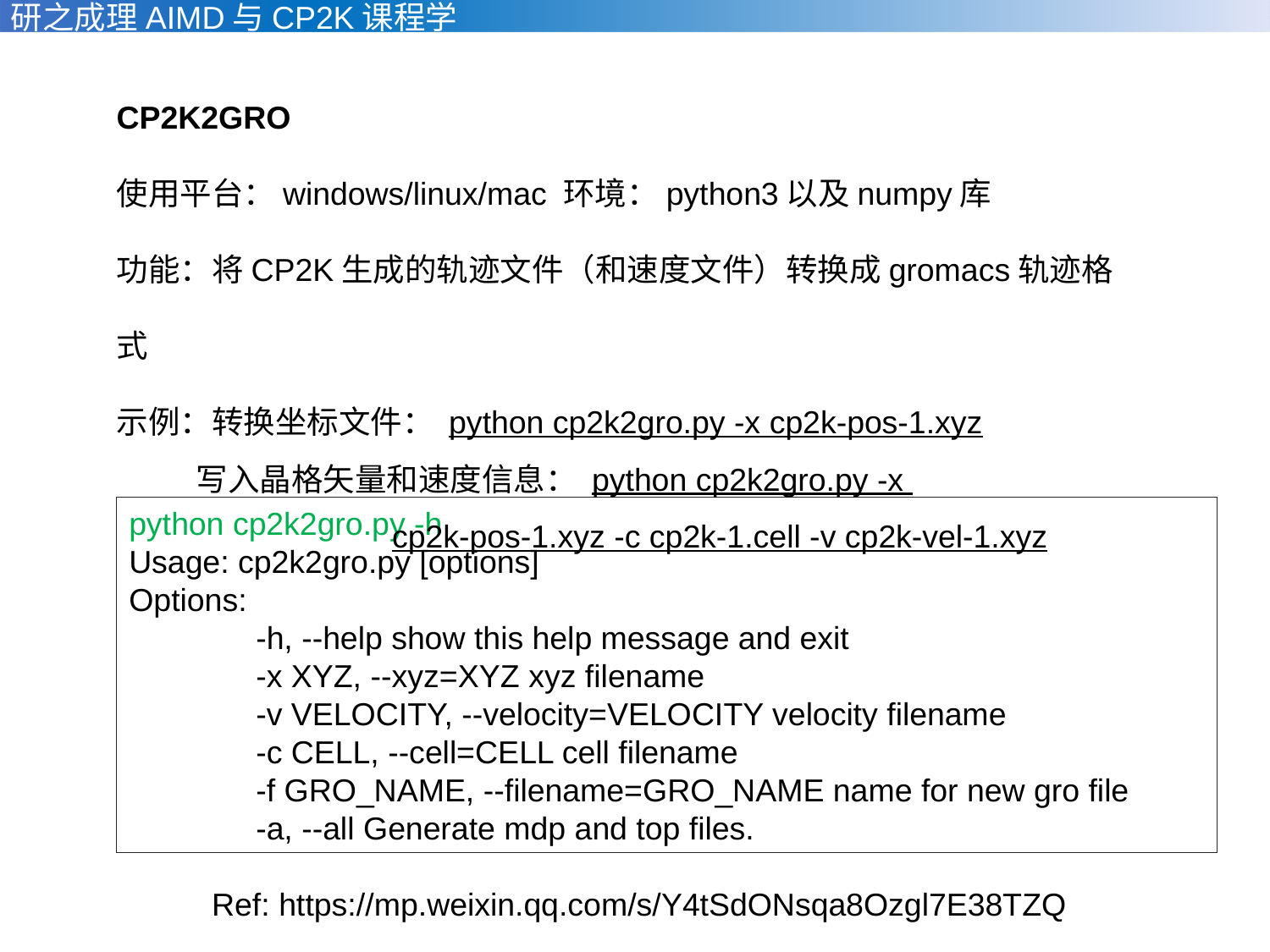

CP2K2GRO
使用平台：windows/linux/mac 环境：python3以及numpy库
功能：将CP2K生成的轨迹文件（和速度文件）转换成gromacs轨迹格式
示例：转换坐标文件： python cp2k2gro.py -x cp2k-pos-1.xyz
          写入晶格矢量和速度信息： python cp2k2gro.py -x
                               cp2k-pos-1.xyz -c cp2k-1.cell -v cp2k-vel-1.xyz
python cp2k2gro.py -h
Usage: cp2k2gro.py [options]
Options:
	-h, --help show this help message and exit
	-x XYZ, --xyz=XYZ xyz filename
	-v VELOCITY, --velocity=VELOCITY velocity filename
	-c CELL, --cell=CELL cell filename
	-f GRO_NAME, --filename=GRO_NAME name for new gro file
	-a, --all Generate mdp and top files.
Ref: https://mp.weixin.qq.com/s/Y4tSdONsqa8Ozgl7E38TZQ